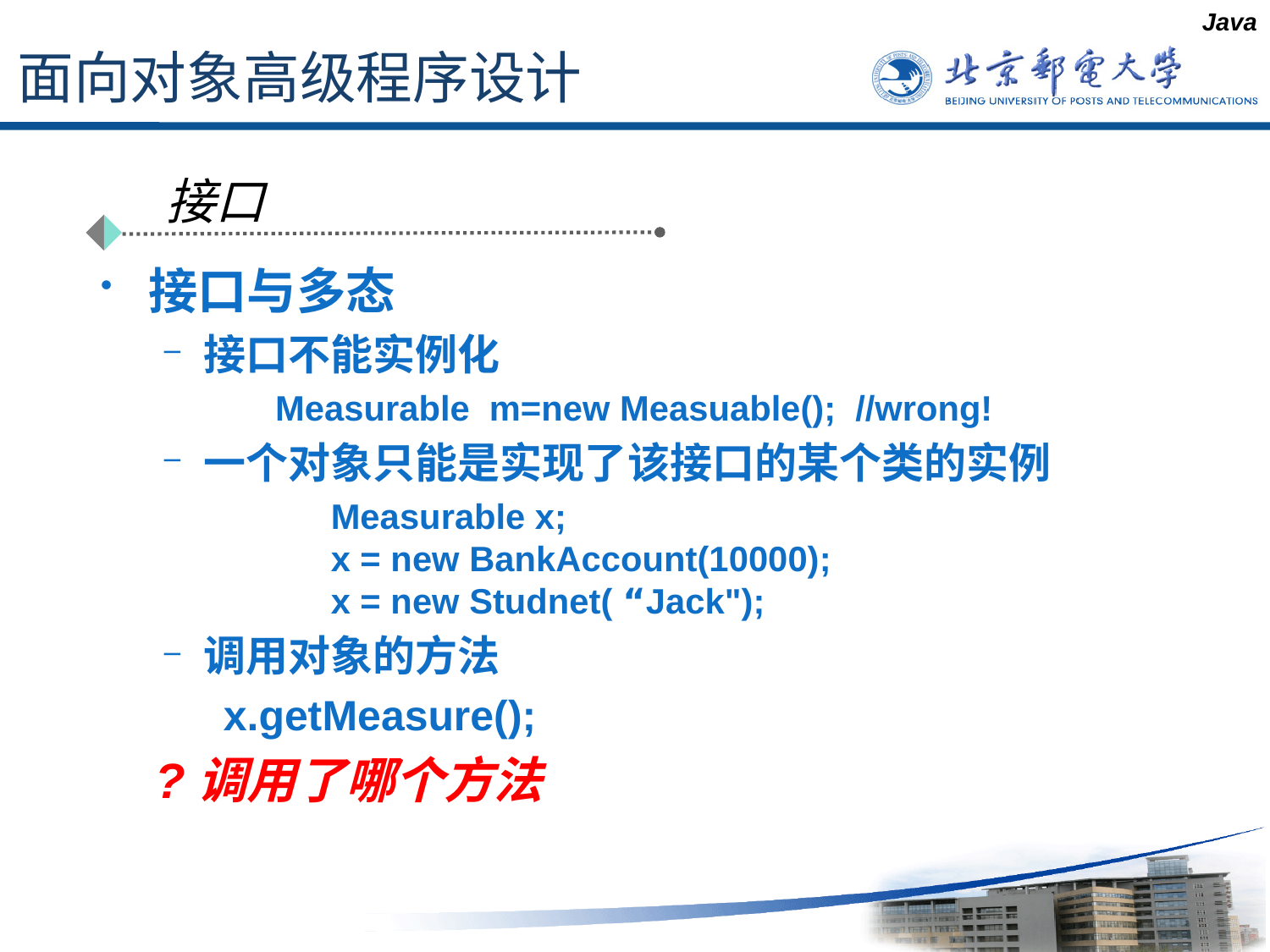

Java
# 面向对象高级程序设计

接口

接口与多态
接口不能实例化
		Measurable  m=new Measuable();  //wrong!
一个对象只能是实现了该接口的某个类的实例
		Measurable x;
	x = new BankAccount(10000);
	x = new Studnet( “Jack");
调用对象的方法
     x.getMeasure();
    ?调用了哪个方法